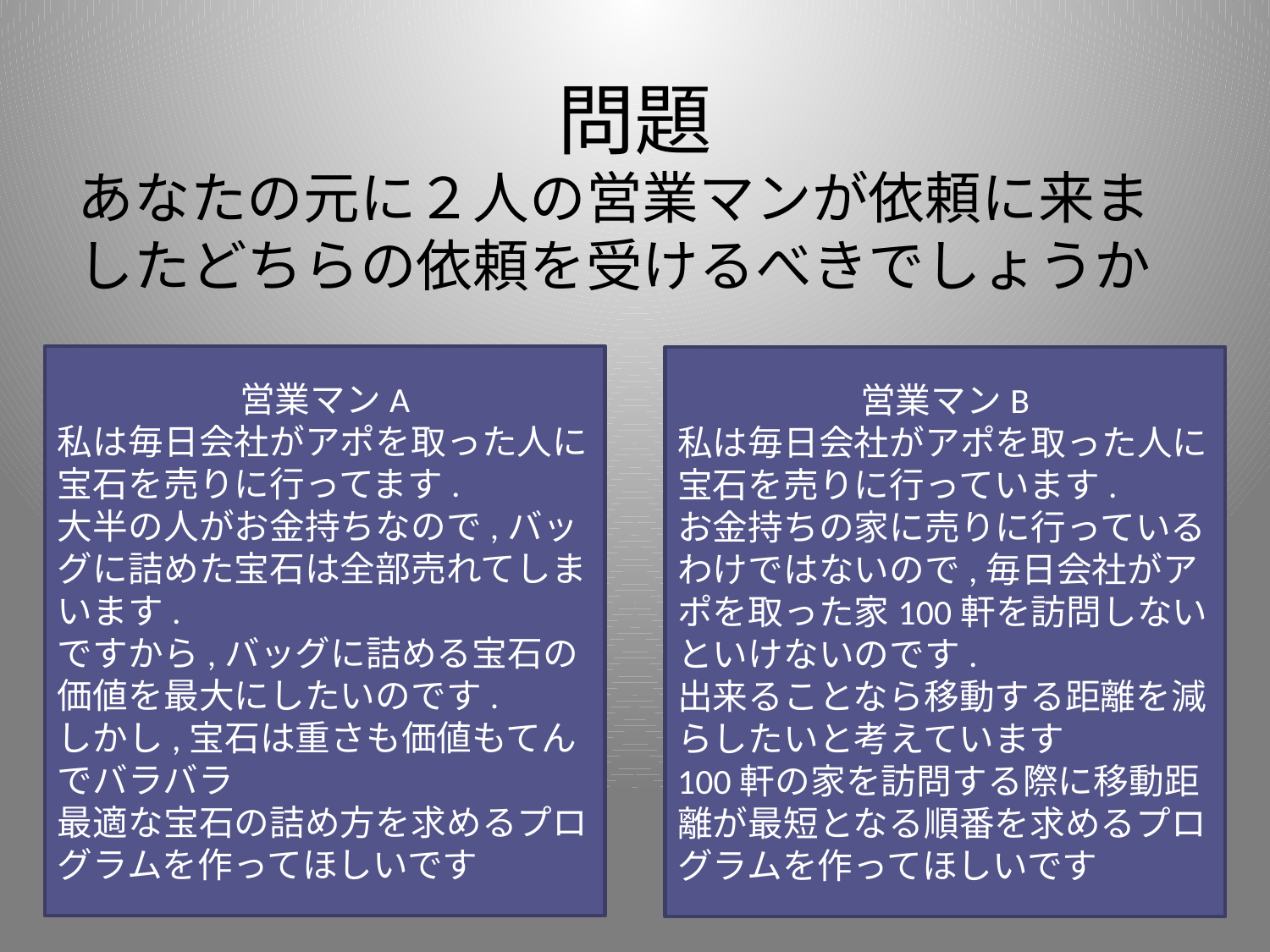

# 問題
あなたの元に２人の営業マンが依頼に来ましたどちらの依頼を受けるべきでしょうか
営業マンA
私は毎日会社がアポを取った人に宝石を売りに行ってます.
大半の人がお金持ちなので,バッグに詰めた宝石は全部売れてしまいます.
ですから,バッグに詰める宝石の価値を最大にしたいのです.
しかし,宝石は重さも価値もてんでバラバラ
最適な宝石の詰め方を求めるプログラムを作ってほしいです
営業マンB
私は毎日会社がアポを取った人に宝石を売りに行っています.
お金持ちの家に売りに行っているわけではないので,毎日会社がアポを取った家100軒を訪問しないといけないのです.
出来ることなら移動する距離を減らしたいと考えています
100軒の家を訪問する際に移動距離が最短となる順番を求めるプログラムを作ってほしいです